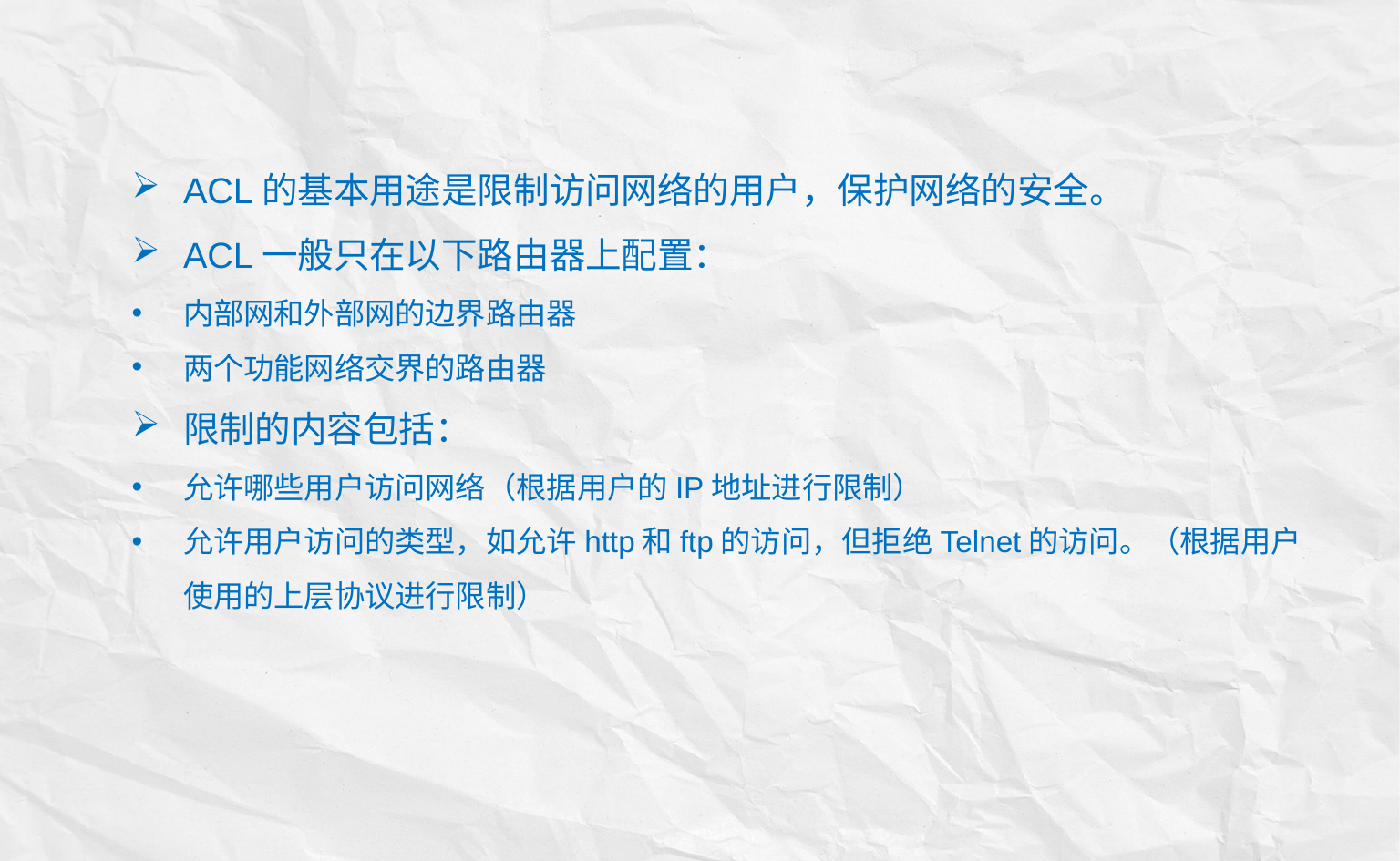

ACL的基本用途是限制访问网络的用户，保护网络的安全。
ACL一般只在以下路由器上配置：
内部网和外部网的边界路由器
两个功能网络交界的路由器
限制的内容包括：
允许哪些用户访问网络（根据用户的IP地址进行限制）
允许用户访问的类型，如允许http和ftp的访问，但拒绝Telnet的访问。（根据用户使用的上层协议进行限制）

11